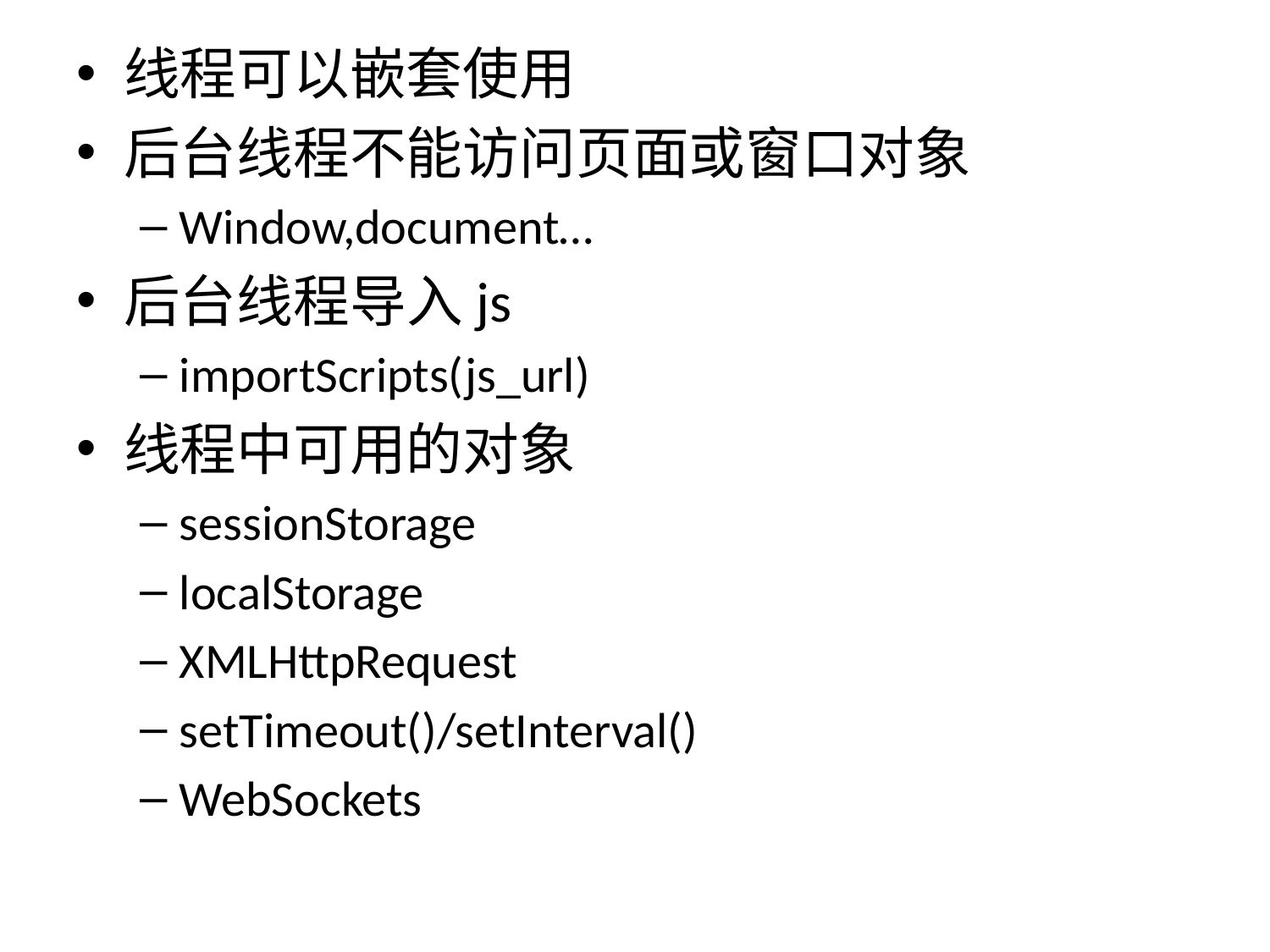

线程可以嵌套使用
后台线程不能访问页面或窗口对象
Window,document…
后台线程导入js
importScripts(js_url)
线程中可用的对象
sessionStorage
localStorage
XMLHttpRequest
setTimeout()/setInterval()
WebSockets